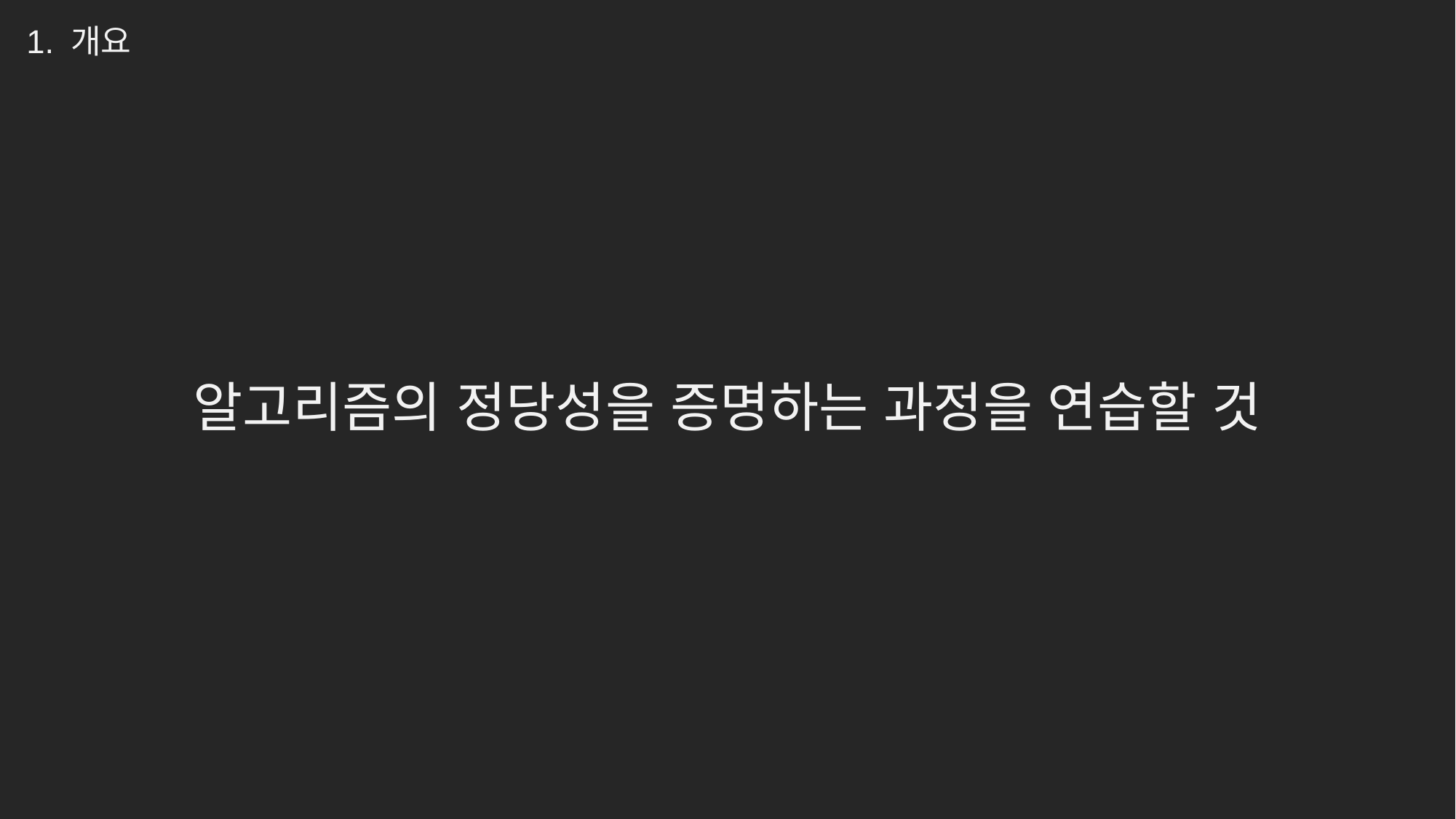

1. 개요
알고리즘의 정당성을 증명하는 과정을 연습할 것